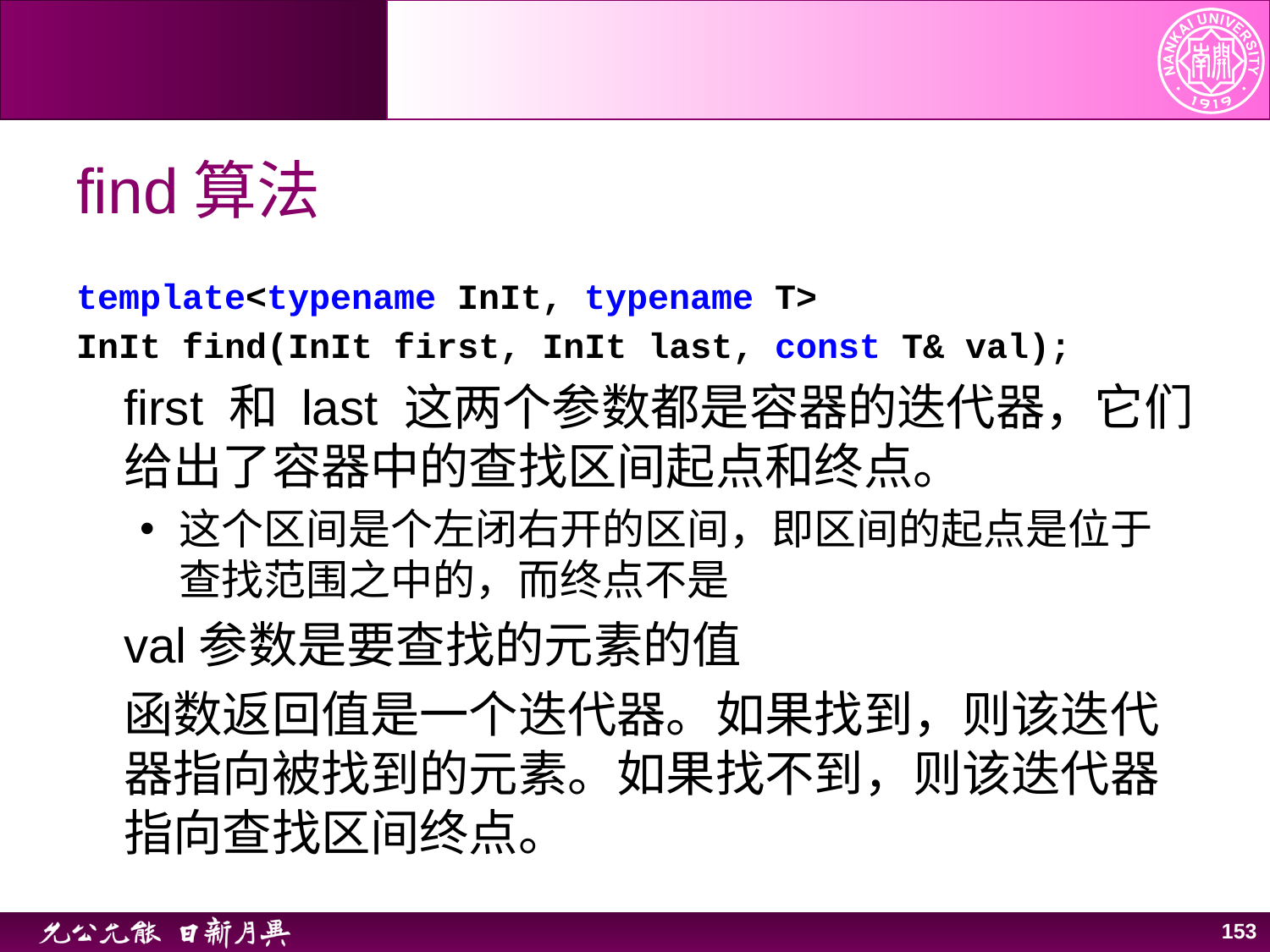

# find算法
template<typename InIt, typename T>
InIt find(InIt first, InIt last, const T& val);
first 和 last 这两个参数都是容器的迭代器，它们给出了容器中的查找区间起点和终点。
这个区间是个左闭右开的区间，即区间的起点是位于查找范围之中的，而终点不是
val参数是要查找的元素的值
函数返回值是一个迭代器。如果找到，则该迭代器指向被找到的元素。如果找不到，则该迭代器指向查找区间终点。

153